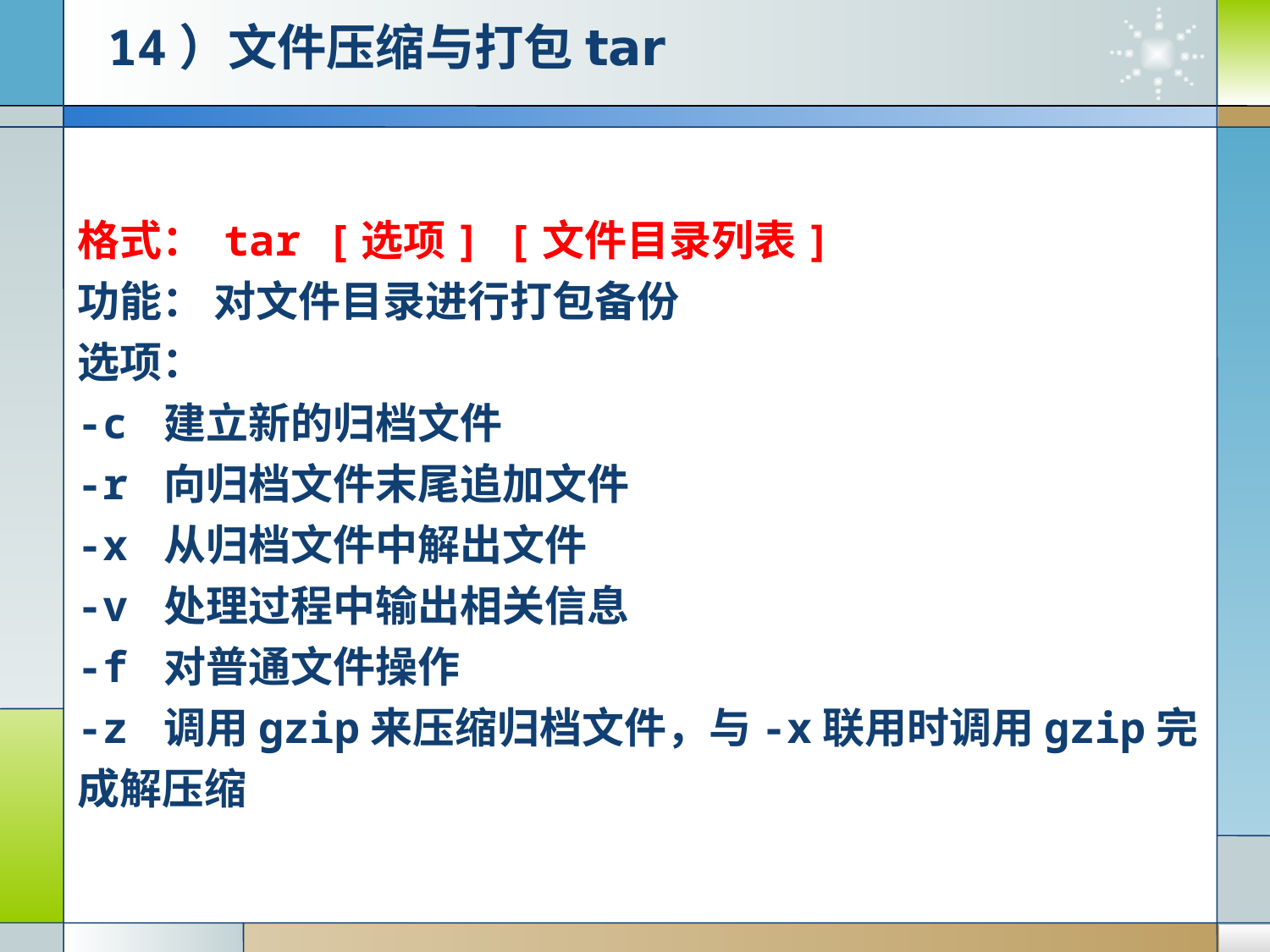

# 14）文件压缩与打包tar
格式： tar [选项] [文件目录列表]
功能： 对文件目录进行打包备份
选项：
-c 建立新的归档文件
-r 向归档文件末尾追加文件
-x 从归档文件中解出文件
-v 处理过程中输出相关信息
-f 对普通文件操作
-z 调用gzip来压缩归档文件，与-x联用时调用gzip完成解压缩
79